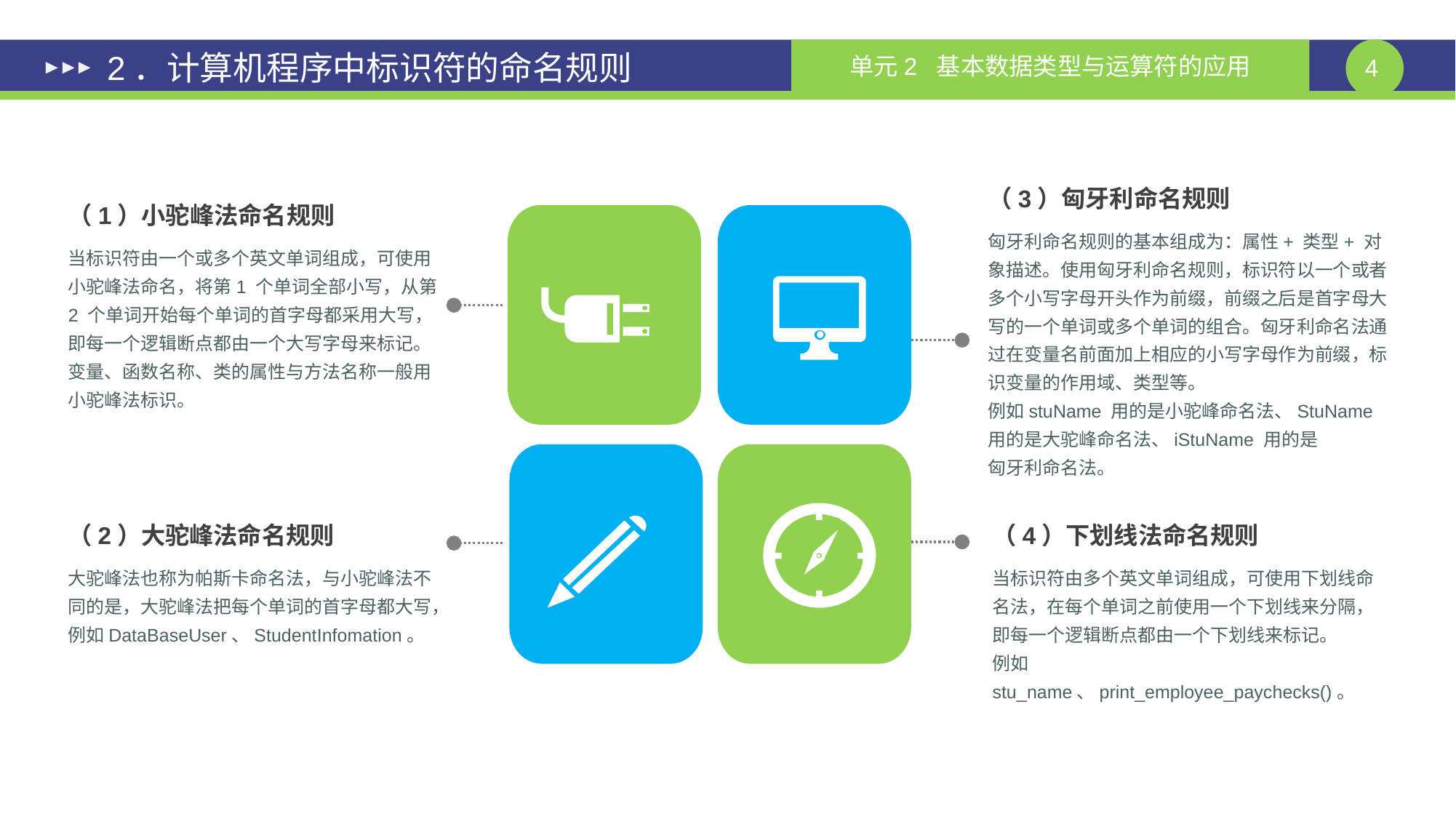

# 2．计算机程序中标识符的命名规则
（3）匈牙利命名规则
（1）小驼峰法命名规则

匈牙利命名规则的基本组成为：属性+ 类型+ 对象描述。使用匈牙利命名规则，标识符以一个或者多个小写字母开头作为前缀，前缀之后是首字母大写的一个单词或多个单词的组合。匈牙利命名法通过在变量名前面加上相应的小写字母作为前缀，标识变量的作用域、类型等。
例如stuName 用的是小驼峰命名法、StuName 用的是大驼峰命名法、iStuName 用的是
匈牙利命名法。
当标识符由一个或多个英文单词组成，可使用小驼峰法命名，将第1 个单词全部小写，从第2 个单词开始每个单词的首字母都采用大写，即每一个逻辑断点都由一个大写字母来标记。
变量、函数名称、类的属性与方法名称一般用小驼峰法标识。

（2）大驼峰法命名规则
（4）下划线法命名规则
大驼峰法也称为帕斯卡命名法，与小驼峰法不同的是，大驼峰法把每个单词的首字母都大写，例如DataBaseUser、StudentInfomation。
当标识符由多个英文单词组成，可使用下划线命名法，在每个单词之前使用一个下划线来分隔，即每一个逻辑断点都由一个下划线来标记。
例如stu_name、print_employee_paychecks()。